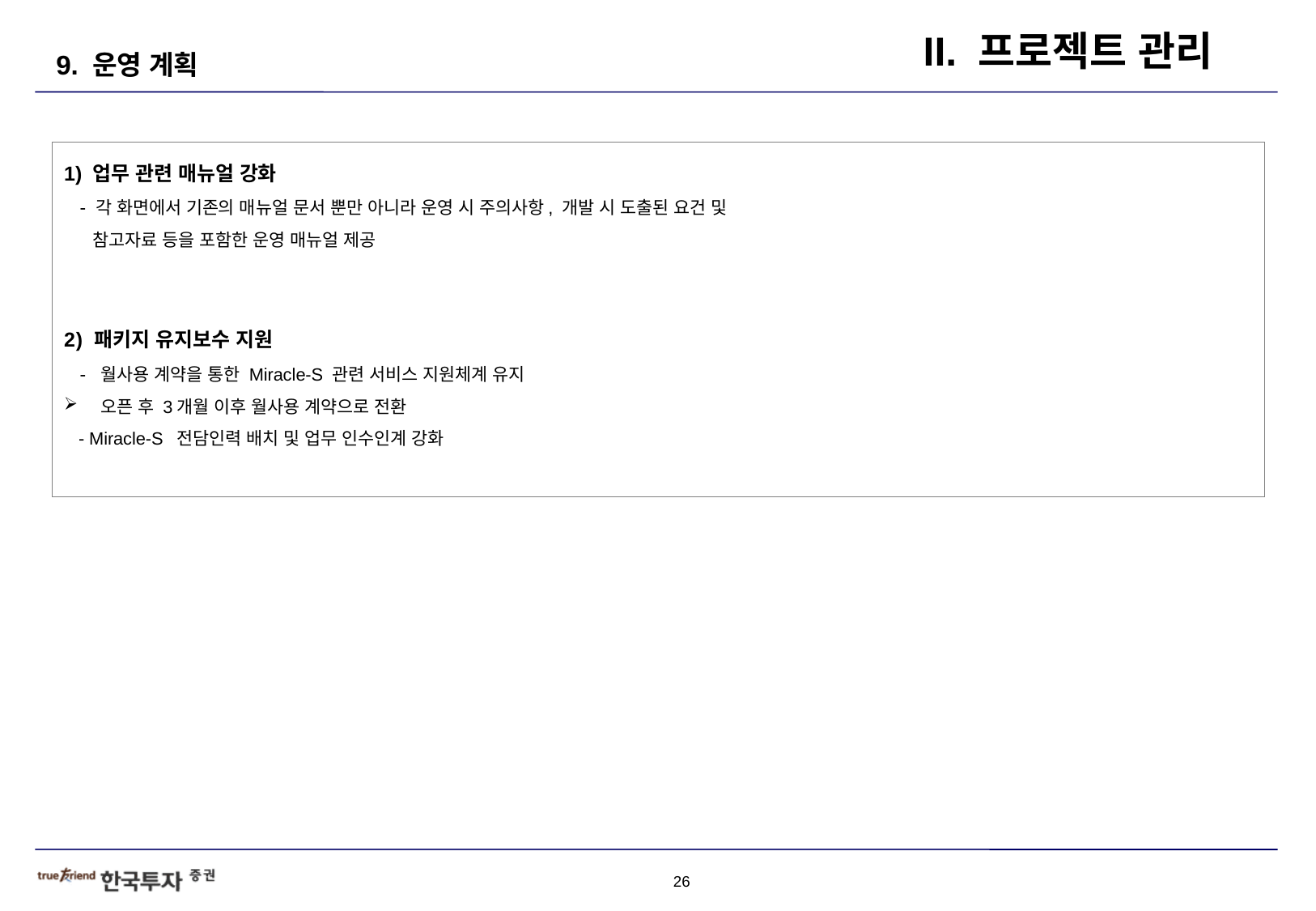

II. 프로젝트 관리
9. 운영 계획
1) 업무 관련 매뉴얼 강화
   - 각 화면에서 기존의 매뉴얼 문서 뿐만 아니라 운영 시 주의사항, 개발 시 도출된 요건 및
     참고자료 등을 포함한 운영 매뉴얼 제공

패키지 유지보수 지원
   -  월사용 계약을 통한 Miracle-S 관련 서비스 지원체계 유지
  오픈 후 3개월 이후 월사용 계약으로 전환
   - Miracle-S  전담인력 배치 및 업무 인수인계 강화

운영/
유지보수